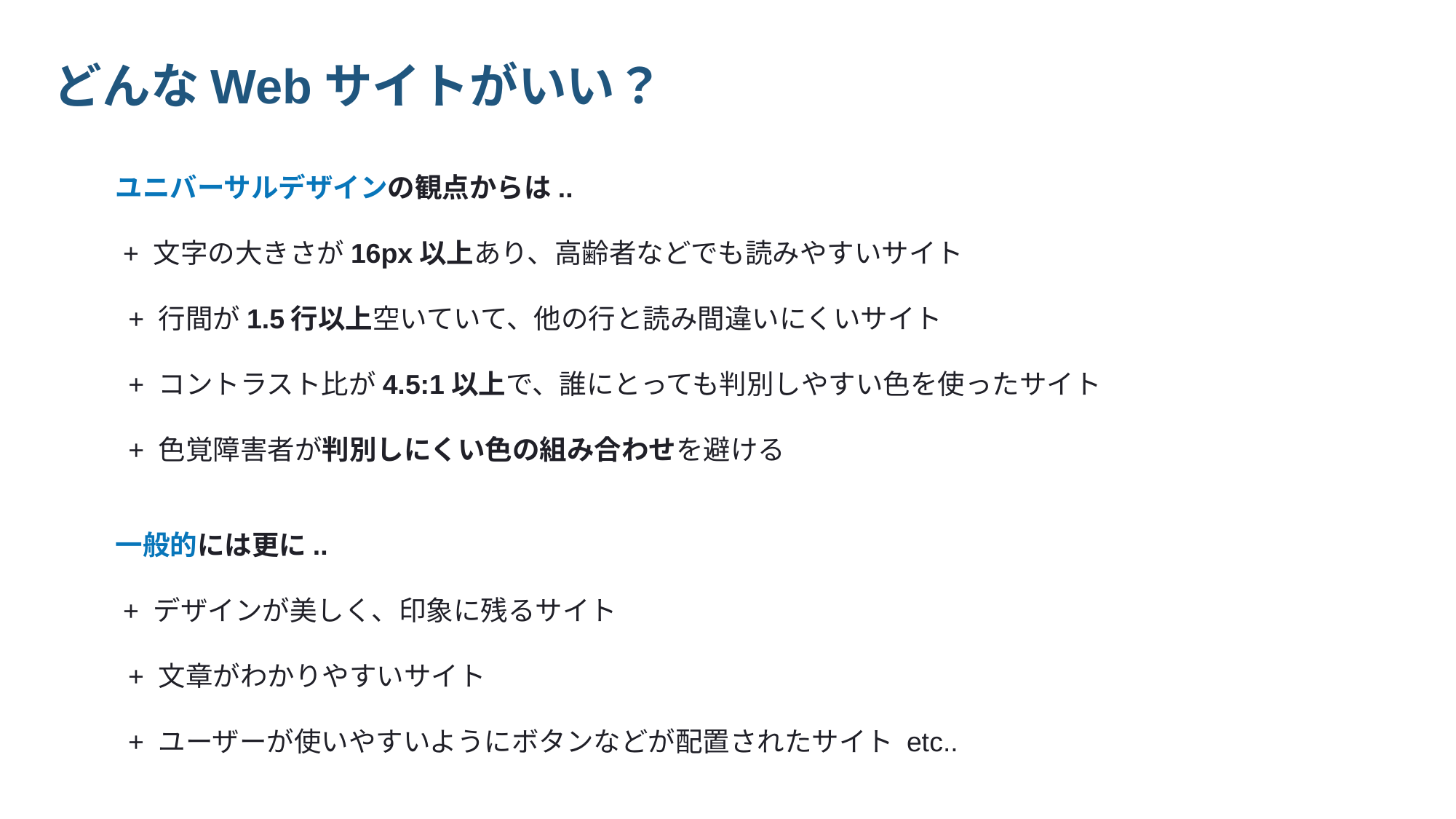

どんなWebサイトがいい？
ユニバーサルデザインの観点からは..
 + 文字の大きさが16px以上あり、高齢者などでも読みやすいサイト
 + 行間が1.5行以上空いていて、他の行と読み間違いにくいサイト
 + コントラスト比が4.5:1以上で、誰にとっても判別しやすい色を使ったサイト
 + 色覚障害者が判別しにくい色の組み合わせを避ける
一般的には更に..
 + デザインが美しく、印象に残るサイト
 + 文章がわかりやすいサイト
 + ユーザーが使いやすいようにボタンなどが配置されたサイト etc..